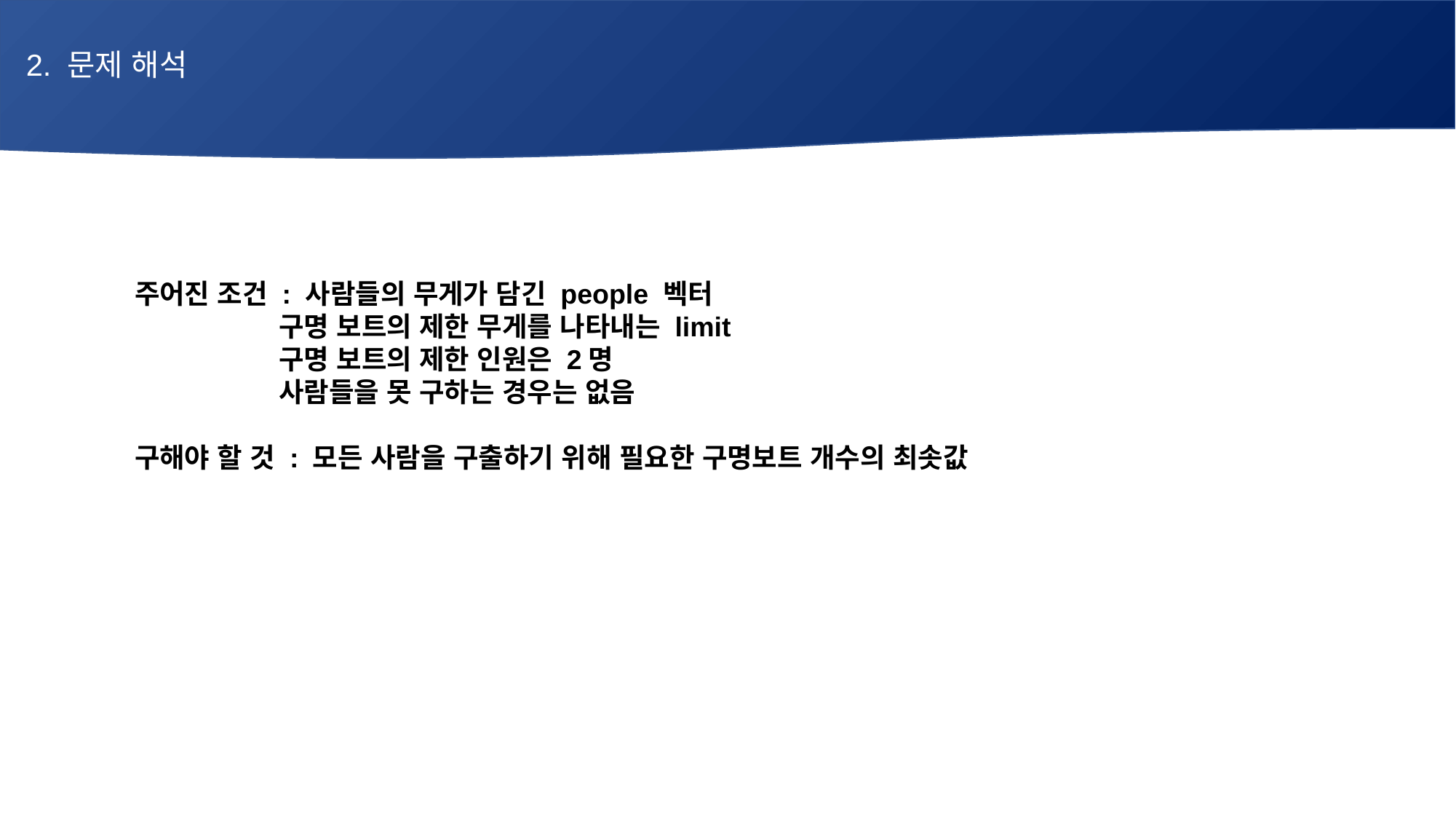

2. 문제 해석
# 매주 1 과제 LV2
주어진 조건 : 사람들의 무게가 담긴 people 벡터
                  구명 보트의 제한 무게를 나타내는 limit
                  구명 보트의 제한 인원은 2명
                  사람들을 못 구하는 경우는 없음

구해야 할 것 : 모든 사람을 구출하기 위해 필요한 구명보트 개수의 최솟값